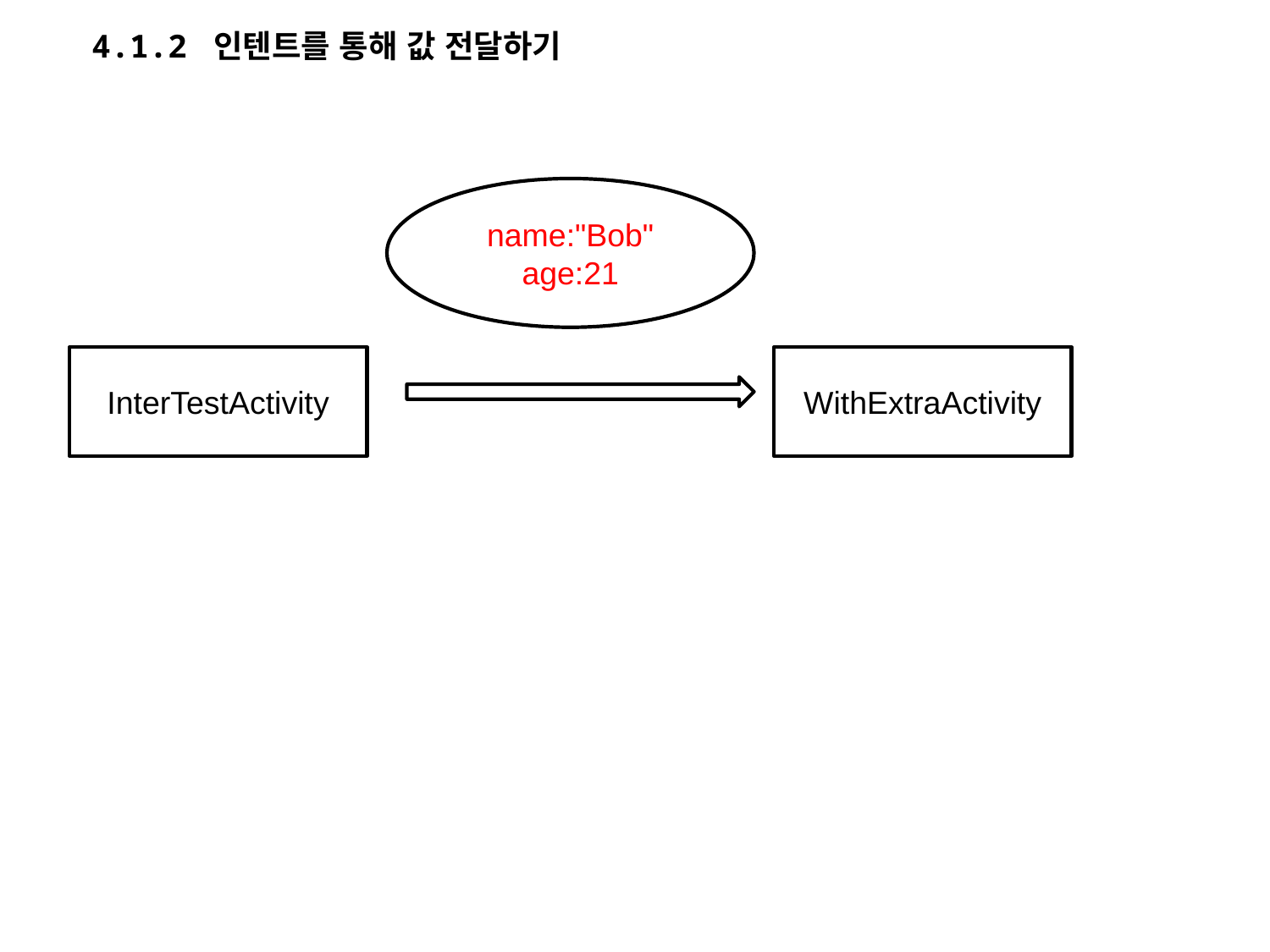

4.1.2 인텐트를 통해 값 전달하기
name:"Bob"
age:21
InterTestActivity
WithExtraActivity